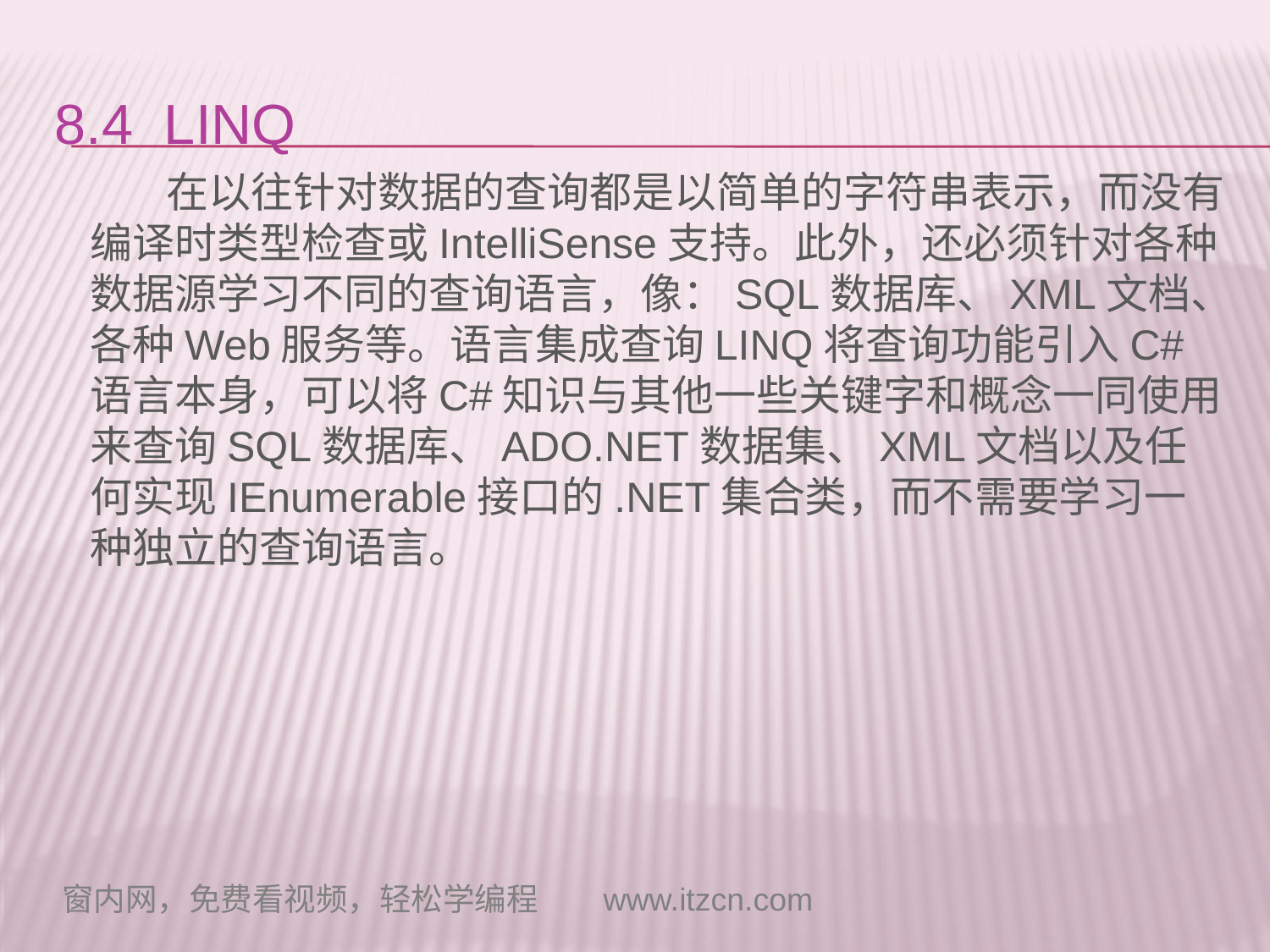

# 8.4  LINQ
            在以往针对数据的查询都是以简单的字符串表示，而没有编译时类型检查或IntelliSense支持。此外，还必须针对各种数据源学习不同的查询语言，像：SQL数据库、XML文档、各种Web服务等。语言集成查询LINQ将查询功能引入C#语言本身，可以将C#知识与其他一些关键字和概念一同使用来查询SQL数据库、ADO.NET数据集、XML文档以及任何实现IEnumerable接口的.NET集合类，而不需要学习一种独立的查询语言。